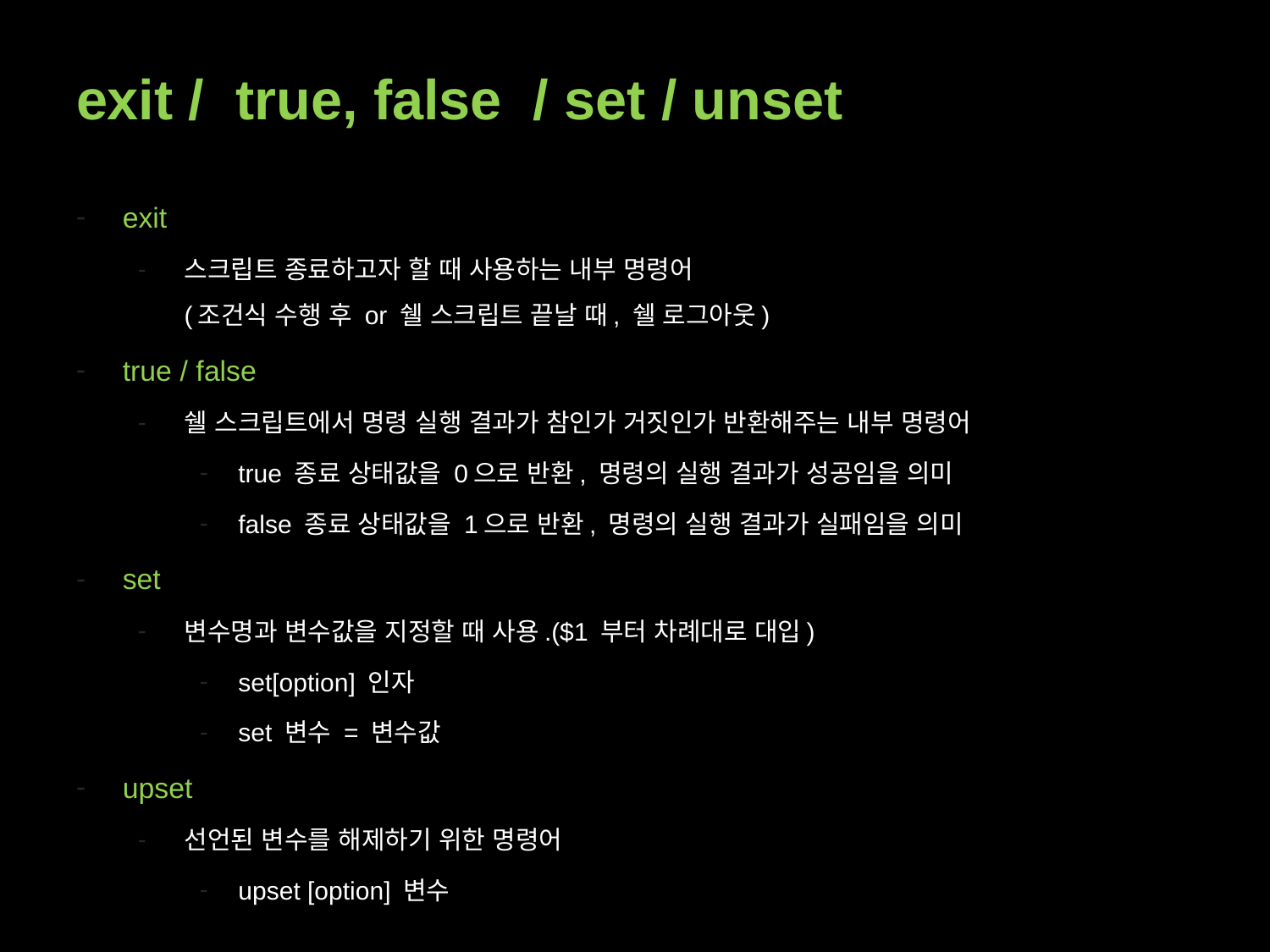

# exit /  true, false  / set / unset
exit
스크립트 종료하고자 할 때 사용하는 내부 명령어
(조건식 수행 후 or 쉘 스크립트 끝날 때, 쉘 로그아웃)
true / false
쉘 스크립트에서 명령 실행 결과가 참인가 거짓인가 반환해주는 내부 명령어
true 종료 상태값을 0으로 반환, 명령의 실행 결과가 성공임을 의미
false 종료 상태값을 1으로 반환, 명령의 실행 결과가 실패임을 의미
set
변수명과 변수값을 지정할 때 사용.($1 부터 차례대로 대입)
set[option] 인자
set 변수 = 변수값
upset
선언된 변수를 해제하기 위한 명령어
upset [option] 변수